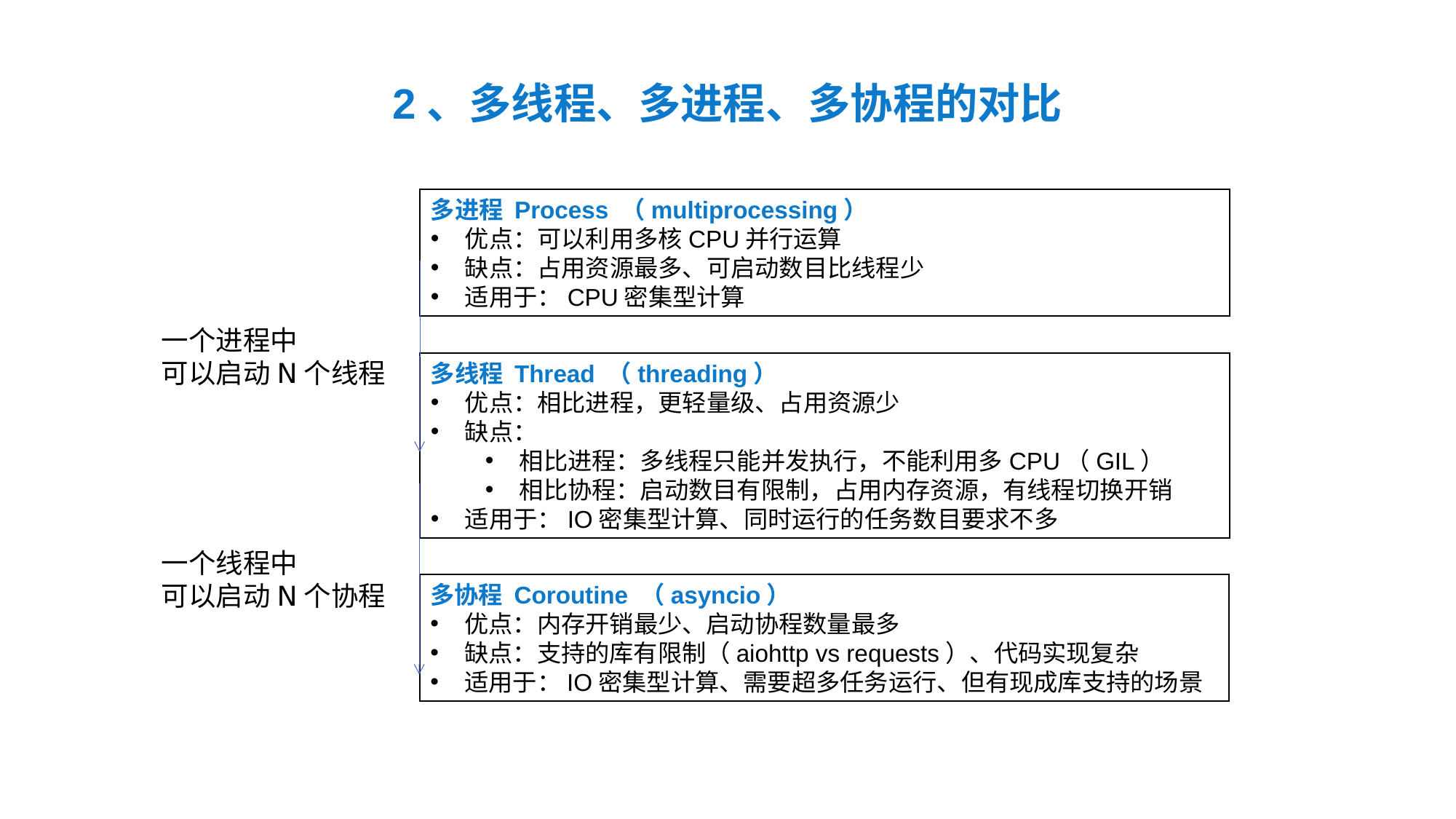

2、多线程、多进程、多协程的对比
多进程 Process （multiprocessing）
优点：可以利用多核CPU并行运算
缺点：占用资源最多、可启动数目比线程少
适用于：CPU密集型计算
一个进程中
可以启动N个线程
多线程 Thread （threading）
优点：相比进程，更轻量级、占用资源少
缺点：
相比进程：多线程只能并发执行，不能利用多CPU（GIL）
相比协程：启动数目有限制，占用内存资源，有线程切换开销
适用于：IO密集型计算、同时运行的任务数目要求不多
一个线程中
可以启动N个协程
多协程 Coroutine （asyncio）
优点：内存开销最少、启动协程数量最多
缺点：支持的库有限制（aiohttp vs requests）、代码实现复杂
适用于：IO密集型计算、需要超多任务运行、但有现成库支持的场景